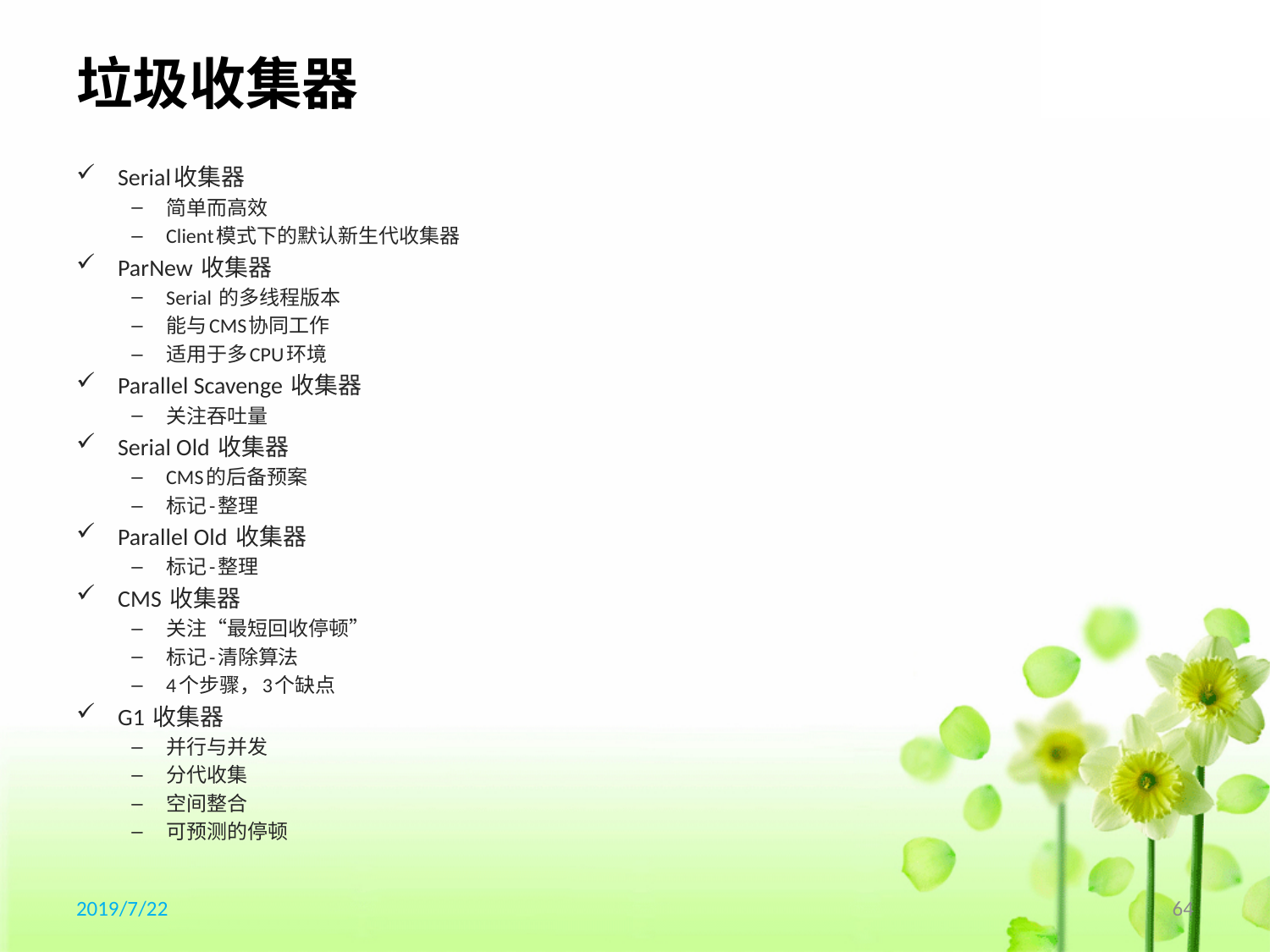

# 垃圾收集器
Serial收集器
简单而高效
Client模式下的默认新生代收集器
ParNew 收集器
Serial 的多线程版本
能与CMS协同工作
适用于多CPU环境
Parallel Scavenge 收集器
关注吞吐量
Serial Old 收集器
CMS的后备预案
标记-整理
Parallel Old 收集器
标记-整理
CMS 收集器
关注“最短回收停顿”
标记-清除算法
4个步骤，3个缺点
G1 收集器
并行与并发
分代收集
空间整合
可预测的停顿
2019/7/22
64